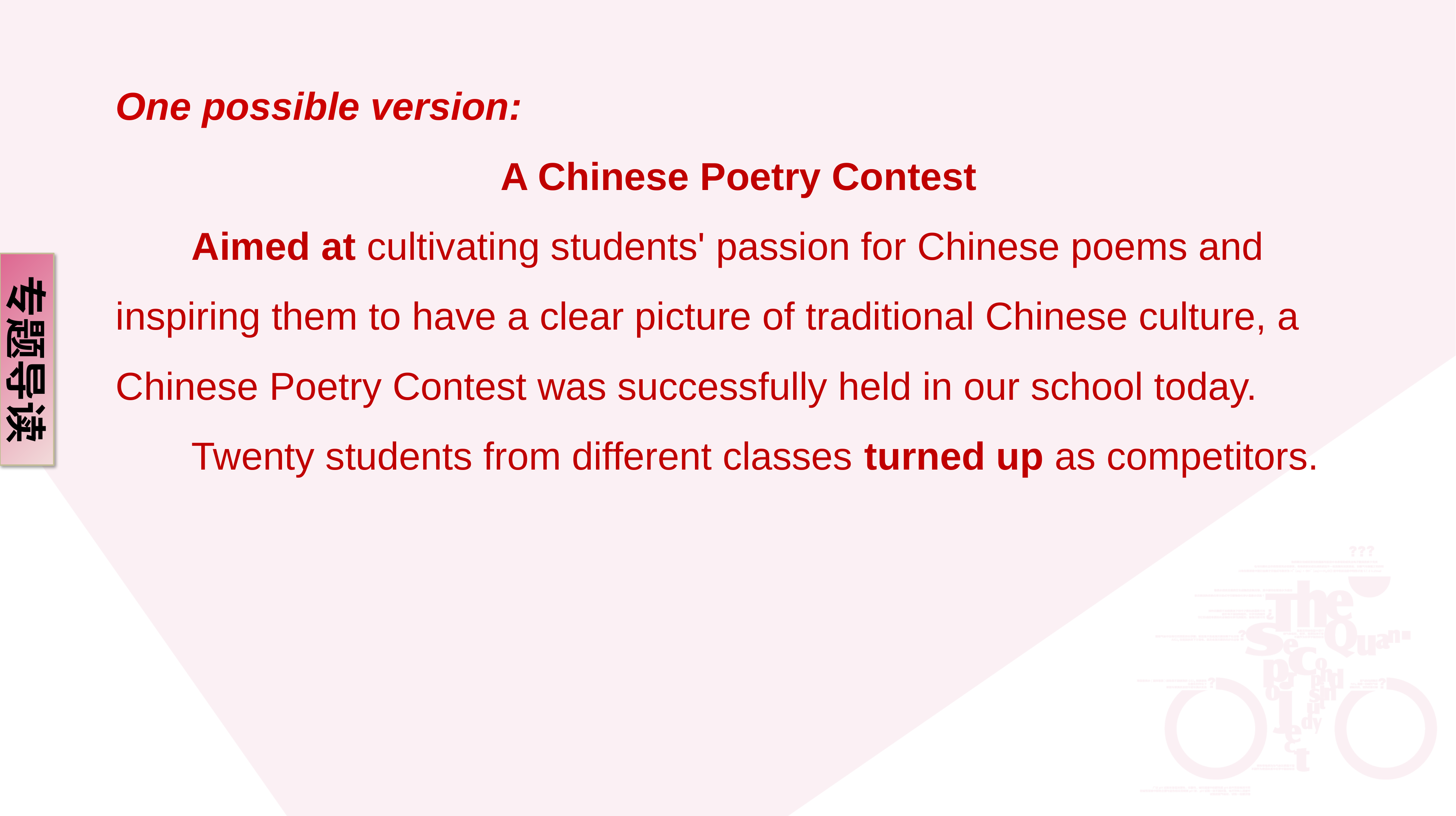

One possible version:
A Chinese Poetry Contest
       Aimed at cultivating students' passion for Chinese poems and inspiring them to have a clear picture of traditional Chinese culture, a Chinese Poetry Contest was successfully held in our school today.
       Twenty students from different classes turned up as competitors.
专题导读